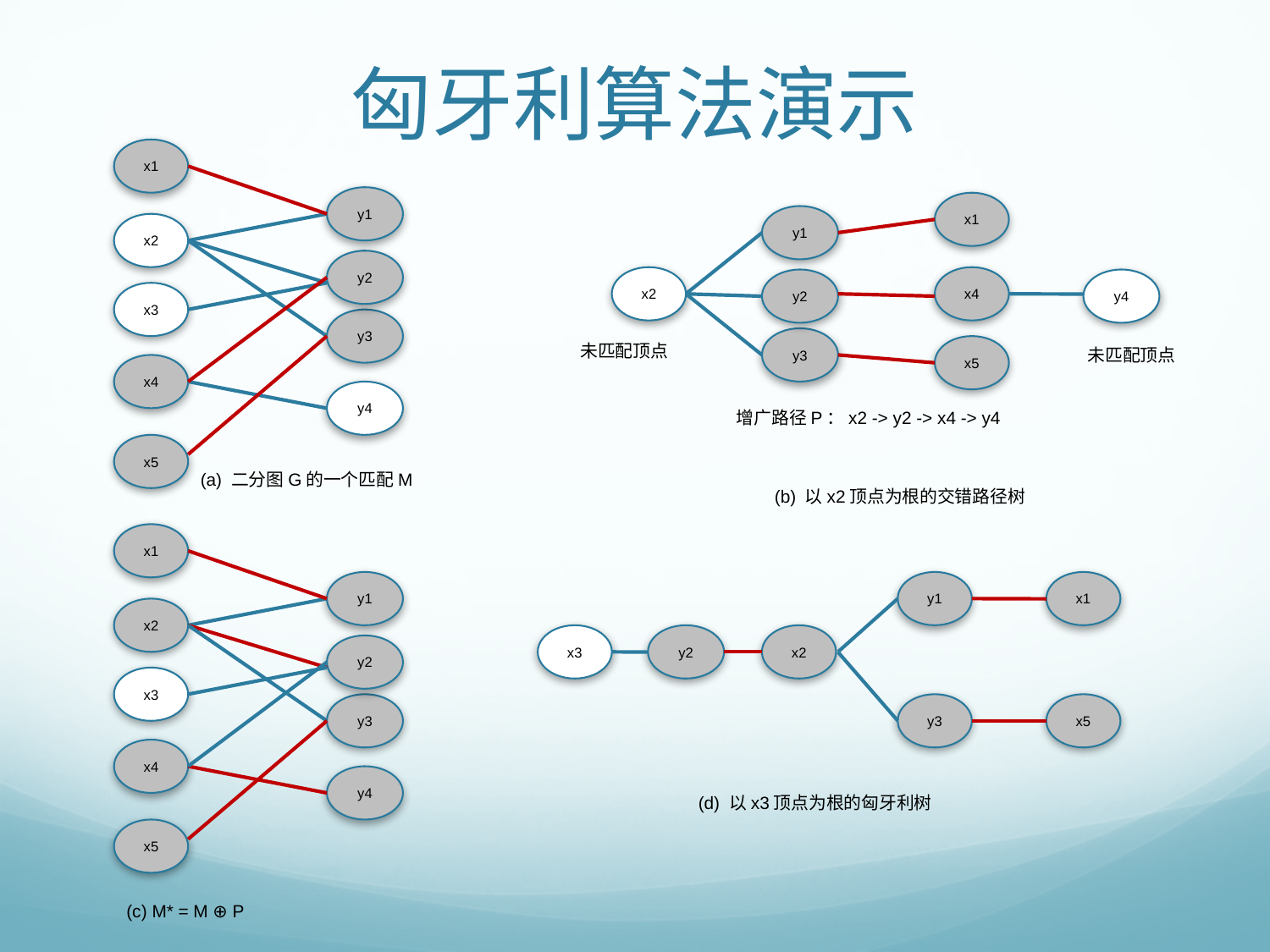

# 匈牙利算法演示
x1

y1
x1
y1
x2
y2
x2
x4
y2
y4
x3
y3
y3
未匹配顶点
x5
未匹配顶点
x4
y4
增广路径P：x2 -> y2 -> x4 -> y4
x5
(a) 二分图G的一个匹配M
(b) 以x2顶点为根的交错路径树
x1
y1
y1
x1
x2
x3
y2
x2
y2
x3
y3
y3
x5
x4
y4
(d) 以x3顶点为根的匈牙利树
x5
(c) M* = M ⊕ P